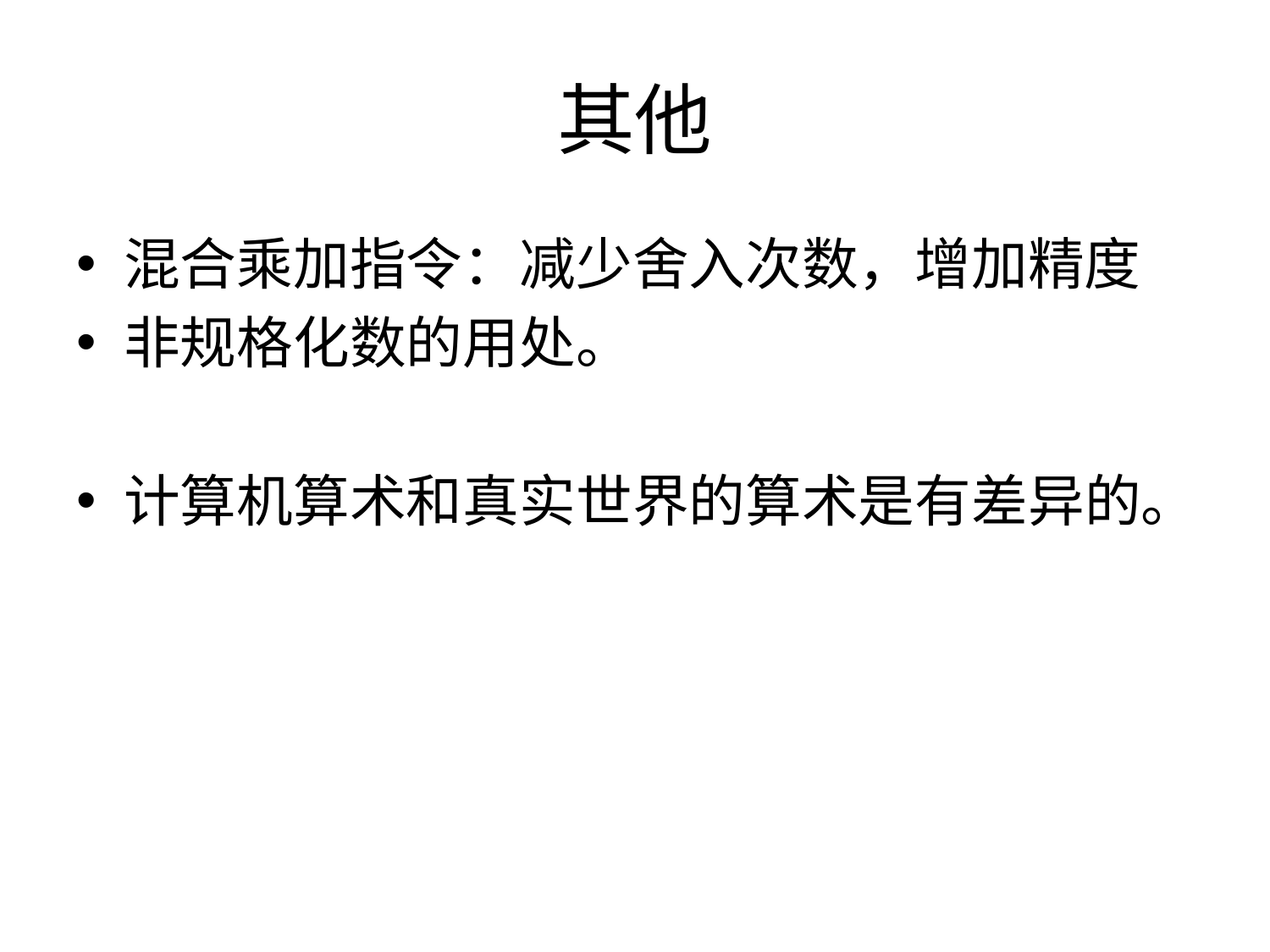

# 其他
混合乘加指令：减少舍入次数，增加精度
非规格化数的用处。

计算机算术和真实世界的算术是有差异的。